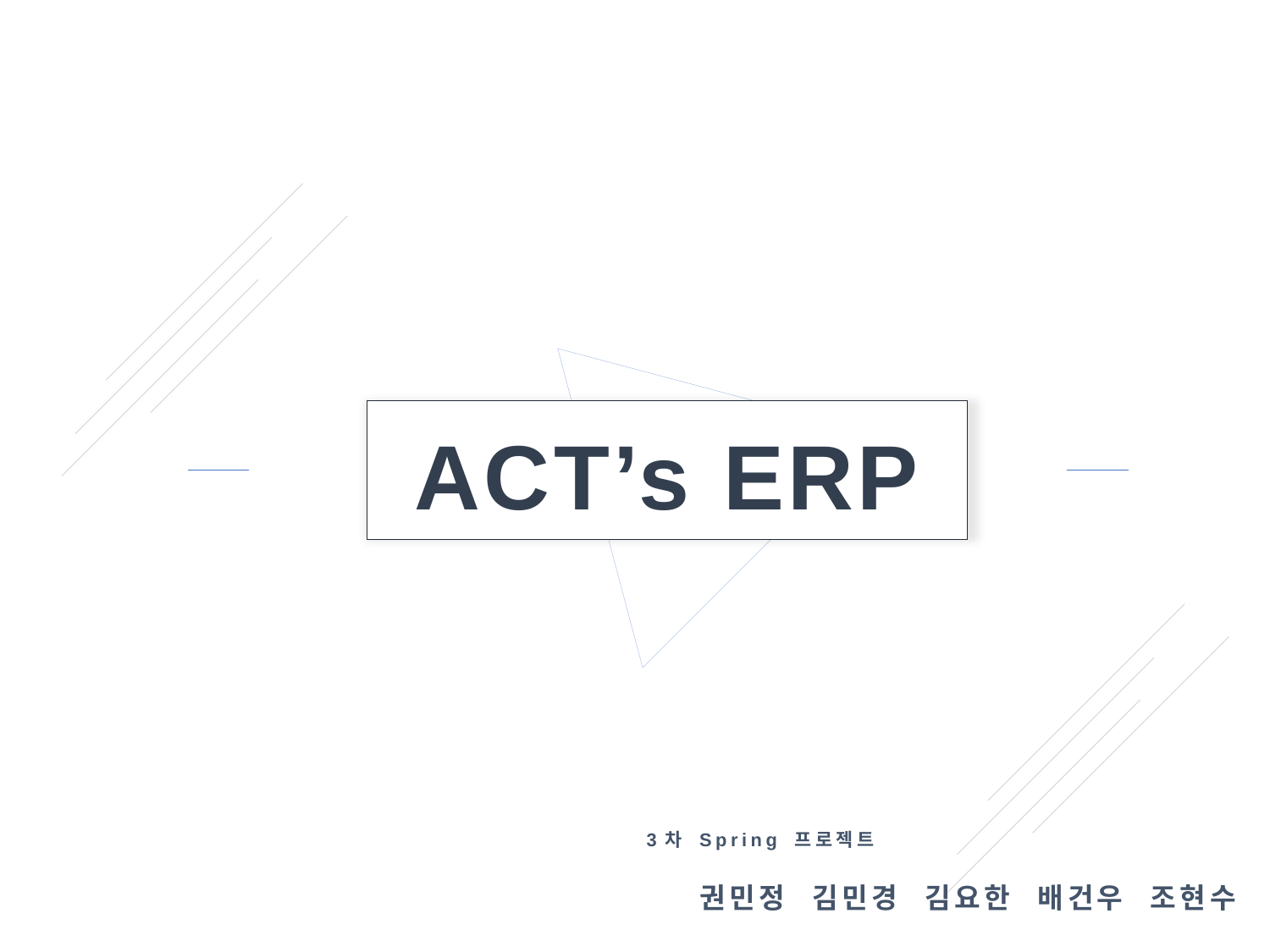

ACT’s ERP
3차 Spring 프로젝트
권민정  김민경  김요한  배건우  조현수